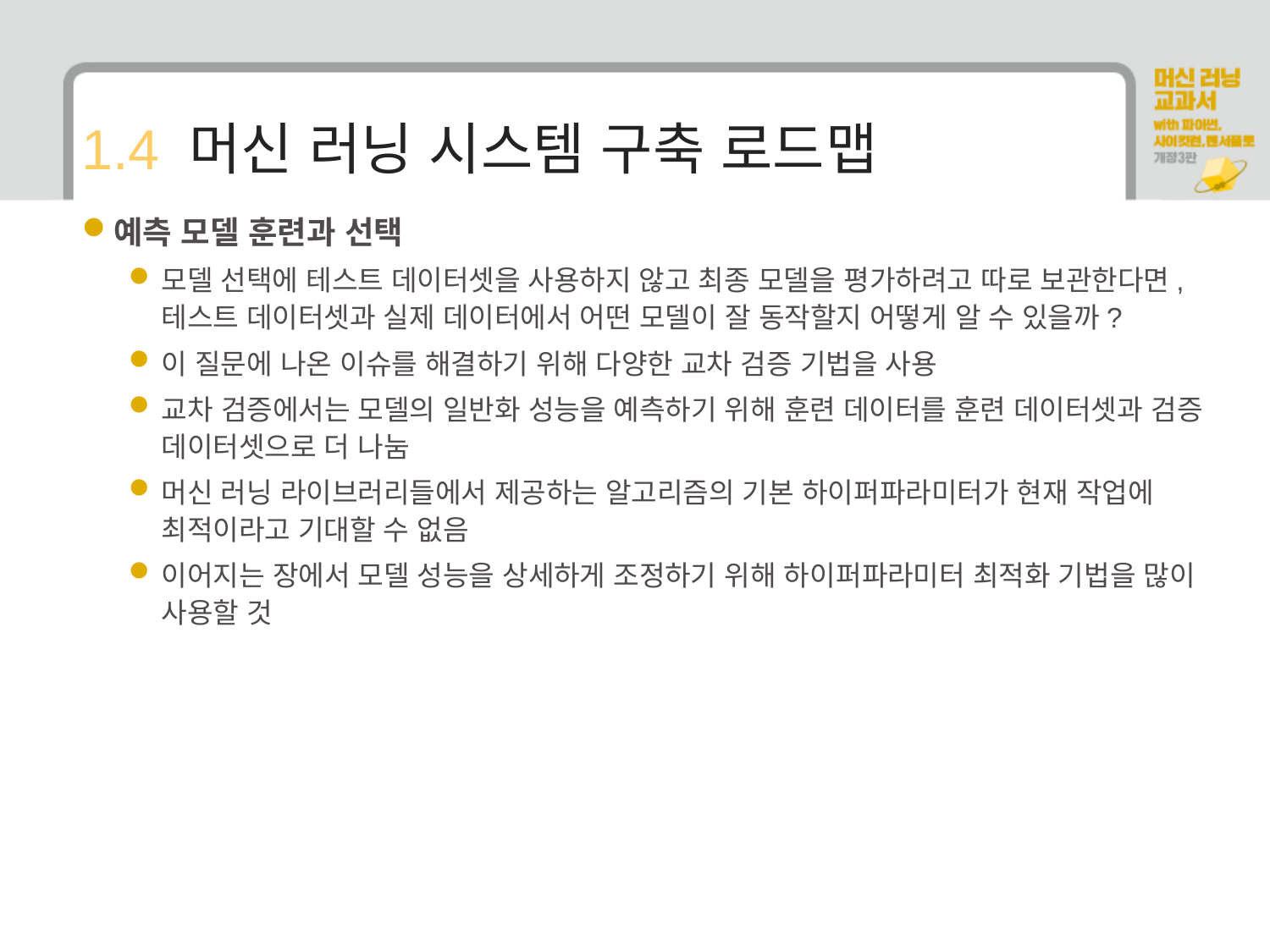

# 1.4 머신 러닝 시스템 구축 로드맵
예측 모델 훈련과 선택
모델 선택에 테스트 데이터셋을 사용하지 않고 최종 모델을 평가하려고 따로 보관한다면, 테스트 데이터셋과 실제 데이터에서 어떤 모델이 잘 동작할지 어떻게 알 수 있을까?
이 질문에 나온 이슈를 해결하기 위해 다양한 교차 검증 기법을 사용
교차 검증에서는 모델의 일반화 성능을 예측하기 위해 훈련 데이터를 훈련 데이터셋과 검증 데이터셋으로 더 나눔
머신 러닝 라이브러리들에서 제공하는 알고리즘의 기본 하이퍼파라미터가 현재 작업에 최적이라고 기대할 수 없음
이어지는 장에서 모델 성능을 상세하게 조정하기 위해 하이퍼파라미터 최적화 기법을 많이 사용할 것